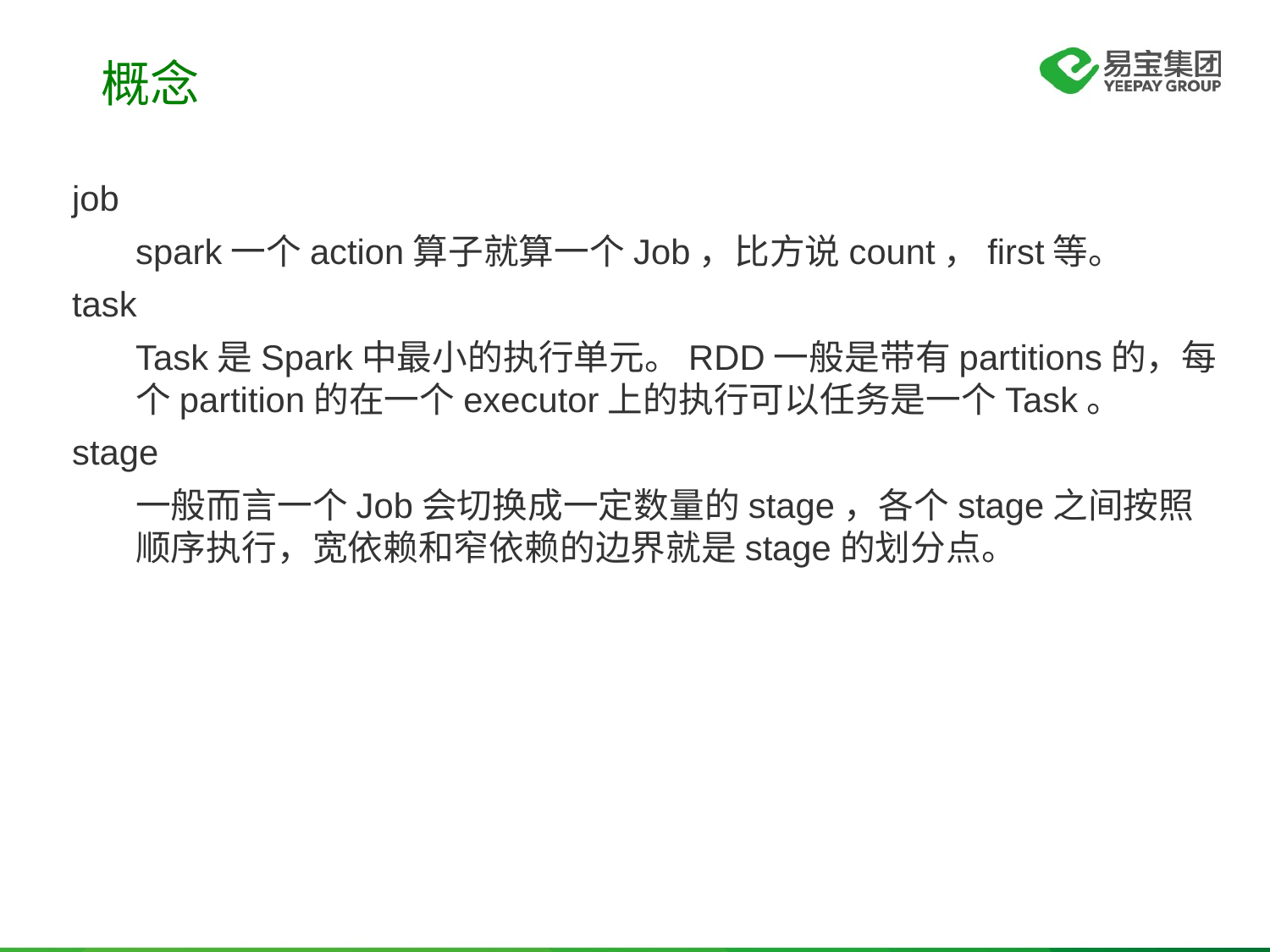

概念
job
spark一个action算子就算一个Job，比方说count，first等。
task
Task是Spark中最小的执行单元。RDD一般是带有partitions的，每个partition的在一个executor上的执行可以任务是一个Task。
stage
一般而言一个Job会切换成一定数量的stage，各个stage之间按照顺序执行，宽依赖和窄依赖的边界就是stage的划分点。